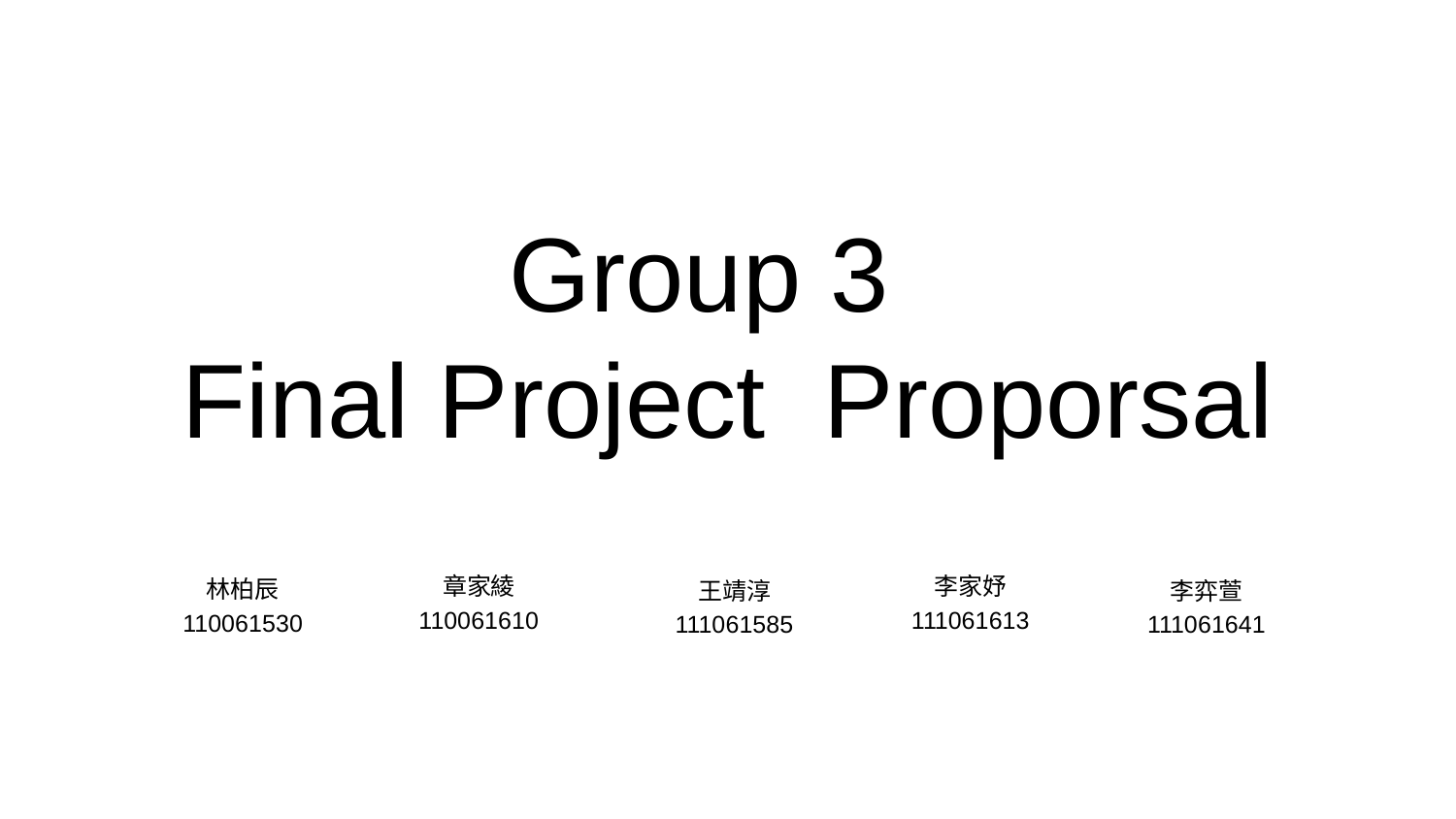

# Group 3
Final Project  Proporsal
章家綾
110061610
王靖淳
111061585
李家妤
111061613
李弈萱
111061641
林柏辰
110061530